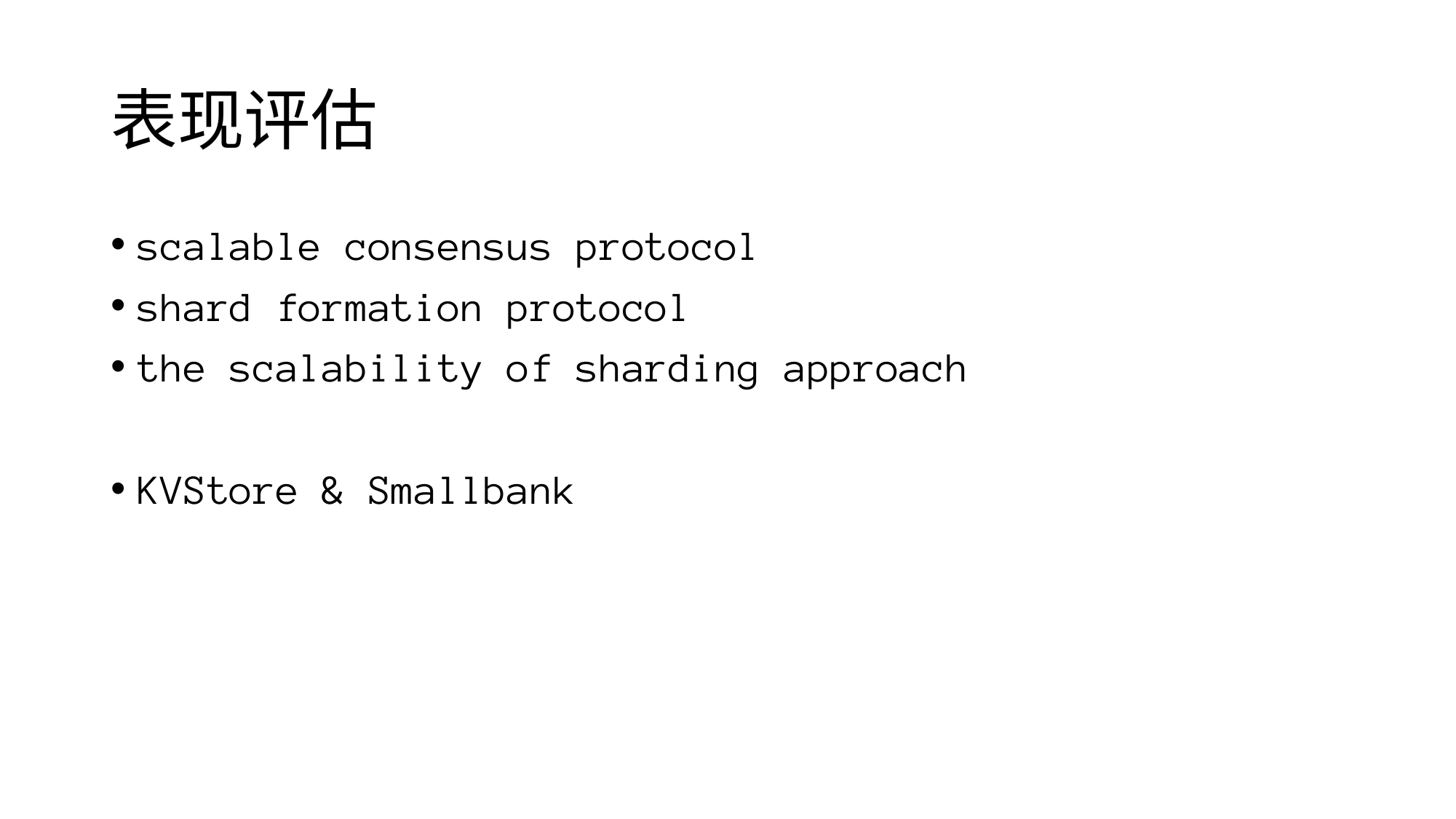

# 表现评估
scalable consensus protocol
shard formation protocol
the scalability of sharding approach

KVStore & Smallbank